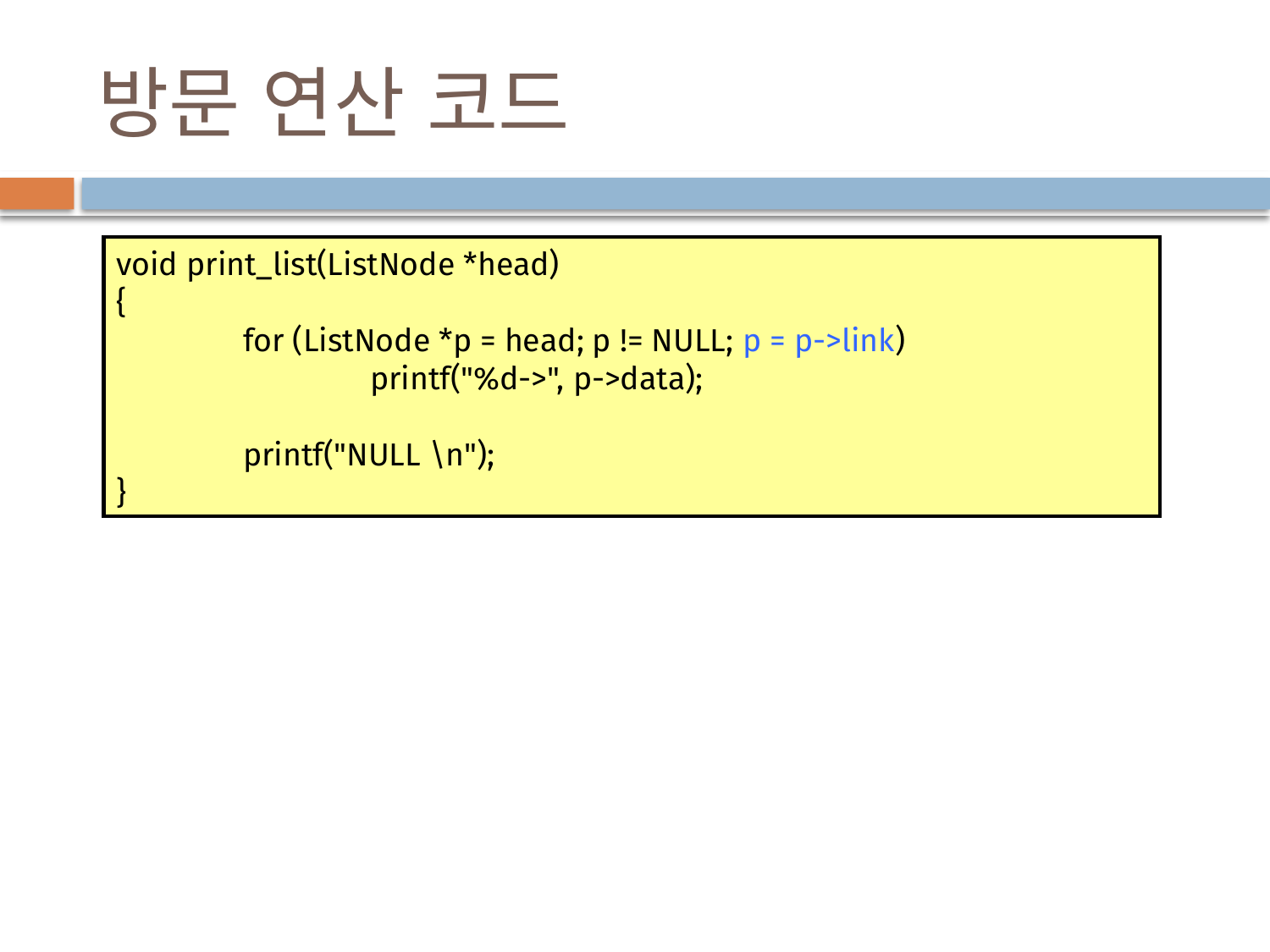

# 방문 연산 코드

void print_list(ListNode *head)
{
	for (ListNode *p = head; p != NULL; p = p->link)
		printf("%d->", p->data);

	printf("NULL \n");
}